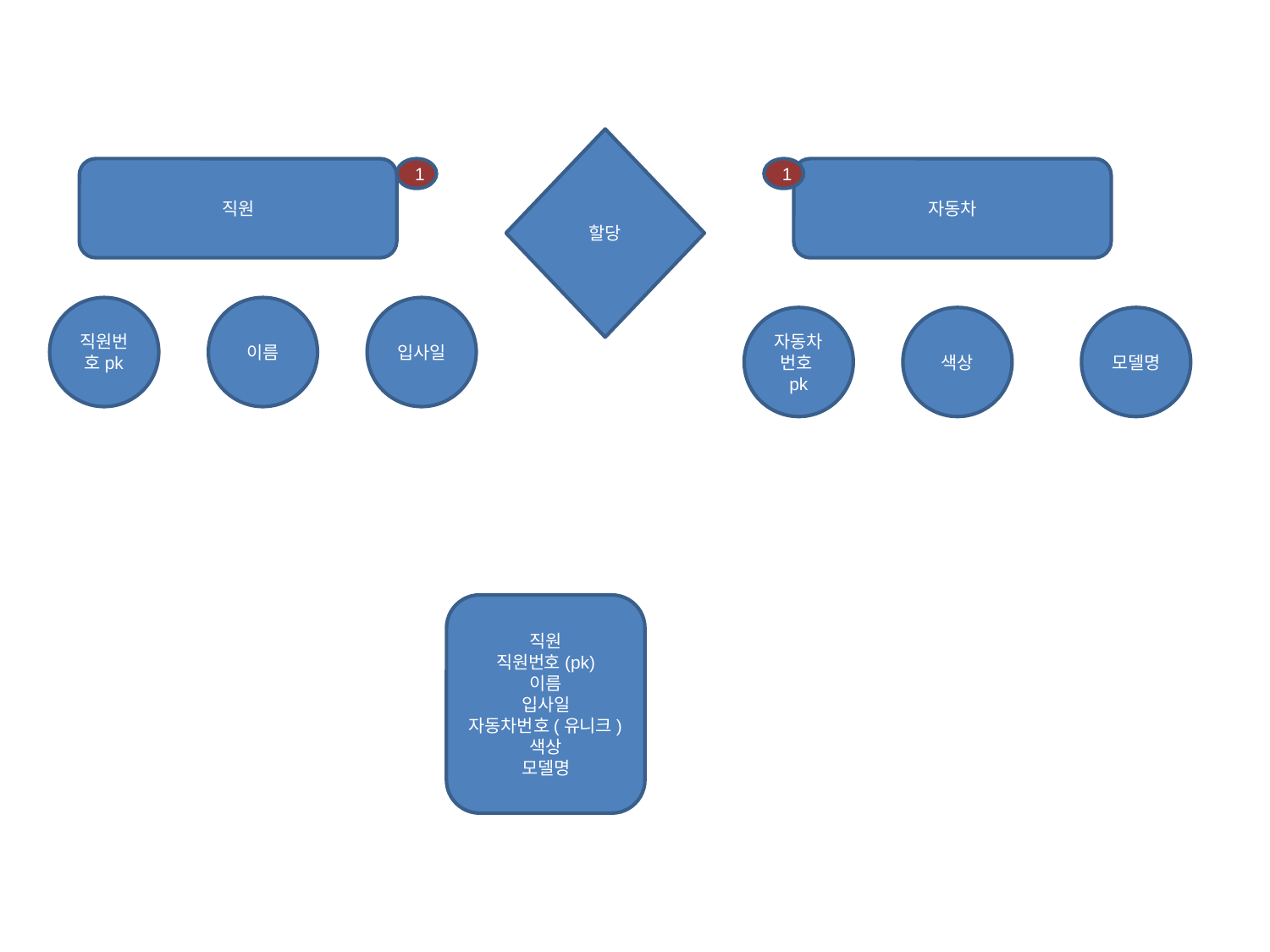

할당
직원
1
1
자동차
직원번호pk
이름
입사일
자동차번호pk
색상
모델명
직원
직원번호(pk)
이름
입사일
자동차번호(유니크)
색상
모델명